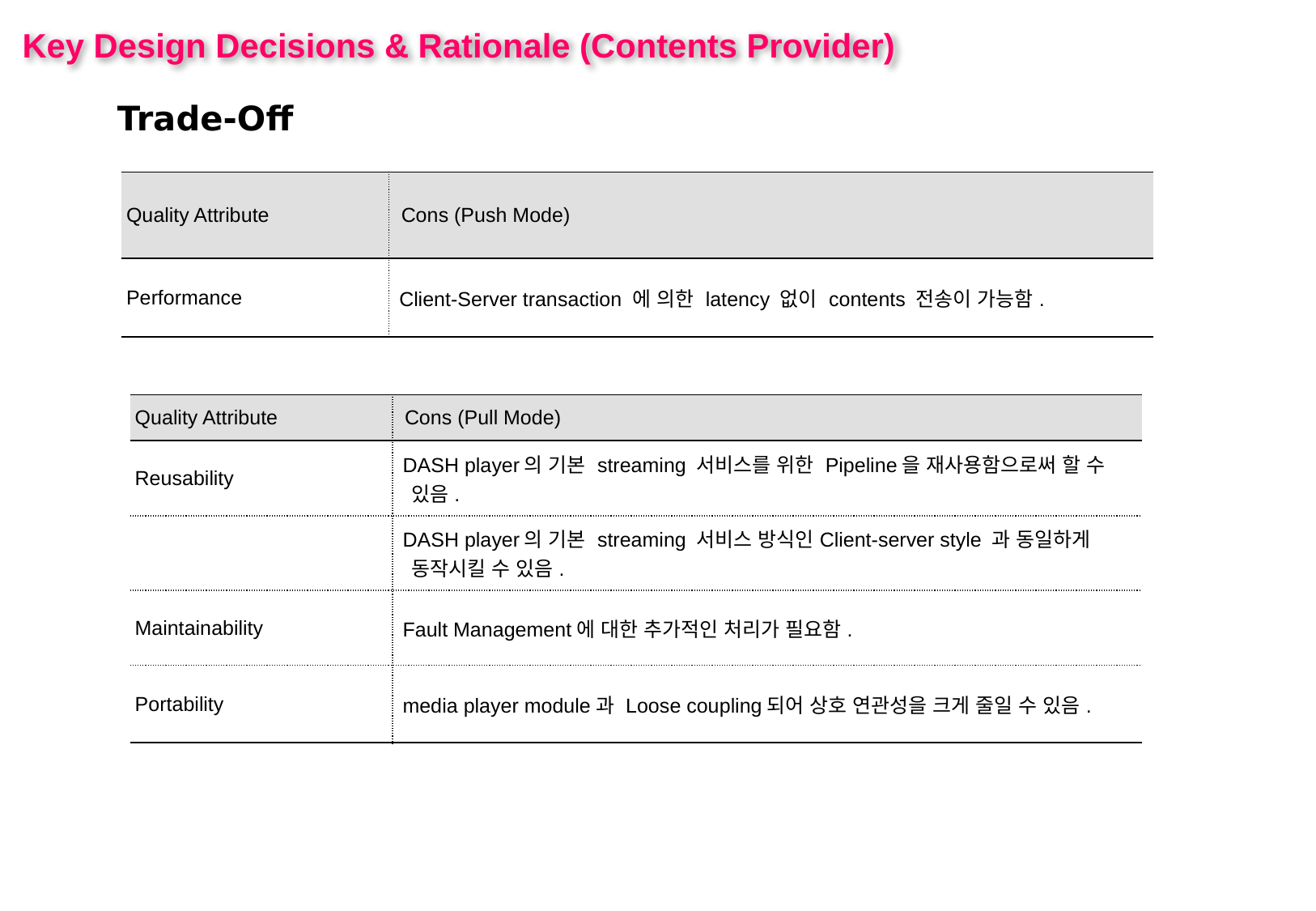

Key Design Decisions & Rationale (Contents Provider)
Trade-Off
| Quality Attribute | Cons (Push Mode) |
| --- | --- |
| Performance | Client-Server transaction 에 의한 latency 없이 contents 전송이 가능함. |
| Quality Attribute | Cons (Pull Mode) |
| --- | --- |
| Reusability | DASH player의 기본 streaming 서비스를 위한 Pipeline을 재사용함으로써 할 수 있음. |
|  | DASH player의 기본 streaming 서비스 방식인Client-server style 과 동일하게 동작시킬 수 있음. |
| Maintainability | Fault Management에 대한 추가적인 처리가 필요함. |
| Portability | media player module과 Loose coupling되어 상호 연관성을 크게 줄일 수 있음. |